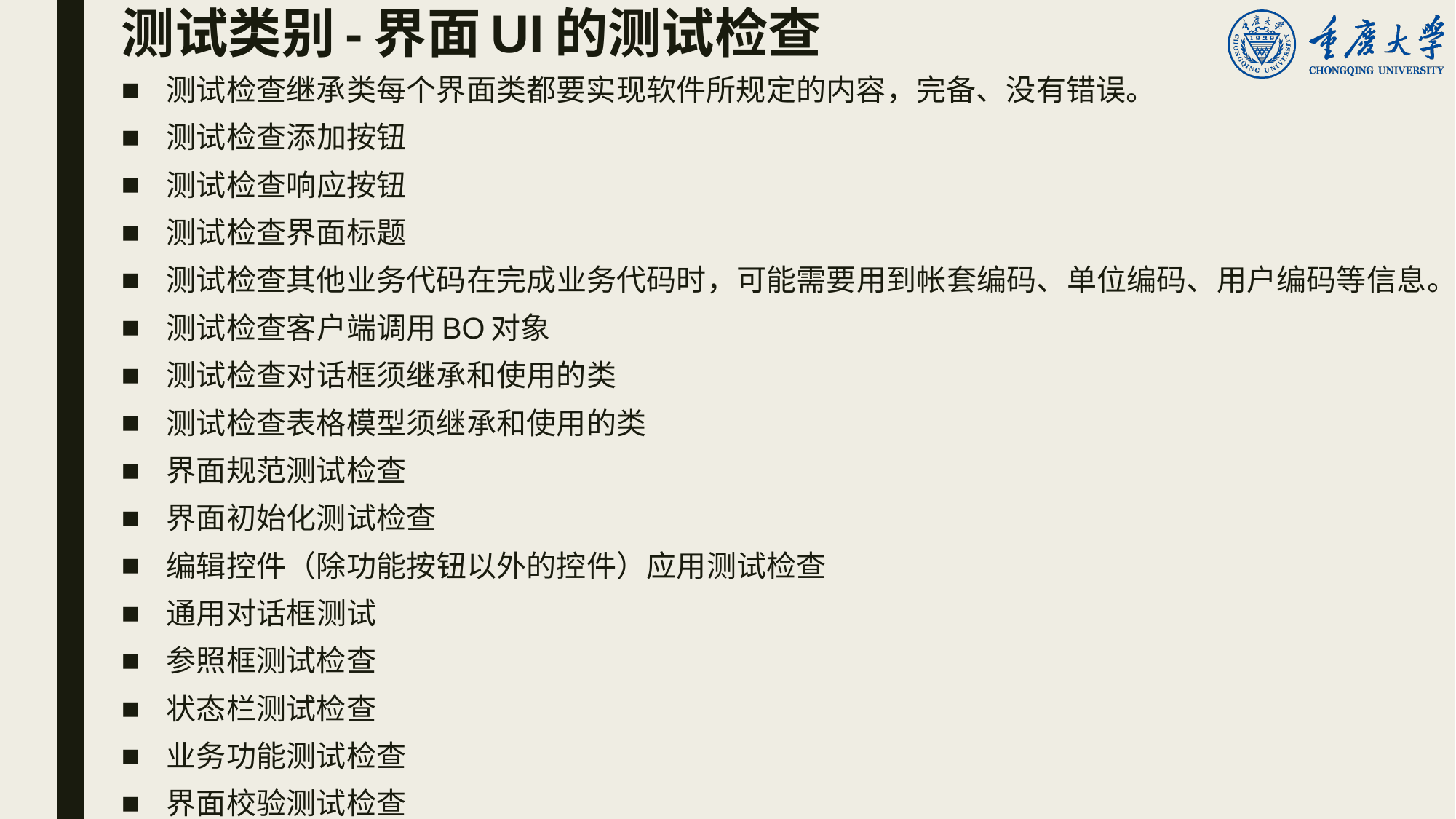

# 测试类别-界面UI的测试检查
测试检查继承类每个界面类都要实现软件所规定的内容，完备、没有错误。
测试检查添加按钮
测试检查响应按钮
测试检查界面标题
测试检查其他业务代码在完成业务代码时，可能需要用到帐套编码、单位编码、用户编码等信息。
测试检查客户端调用BO对象
测试检查对话框须继承和使用的类
测试检查表格模型须继承和使用的类
界面规范测试检查
界面初始化测试检查
编辑控件（除功能按钮以外的控件）应用测试检查
通用对话框测试
参照框测试检查
状态栏测试检查
业务功能测试检查
界面校验测试检查